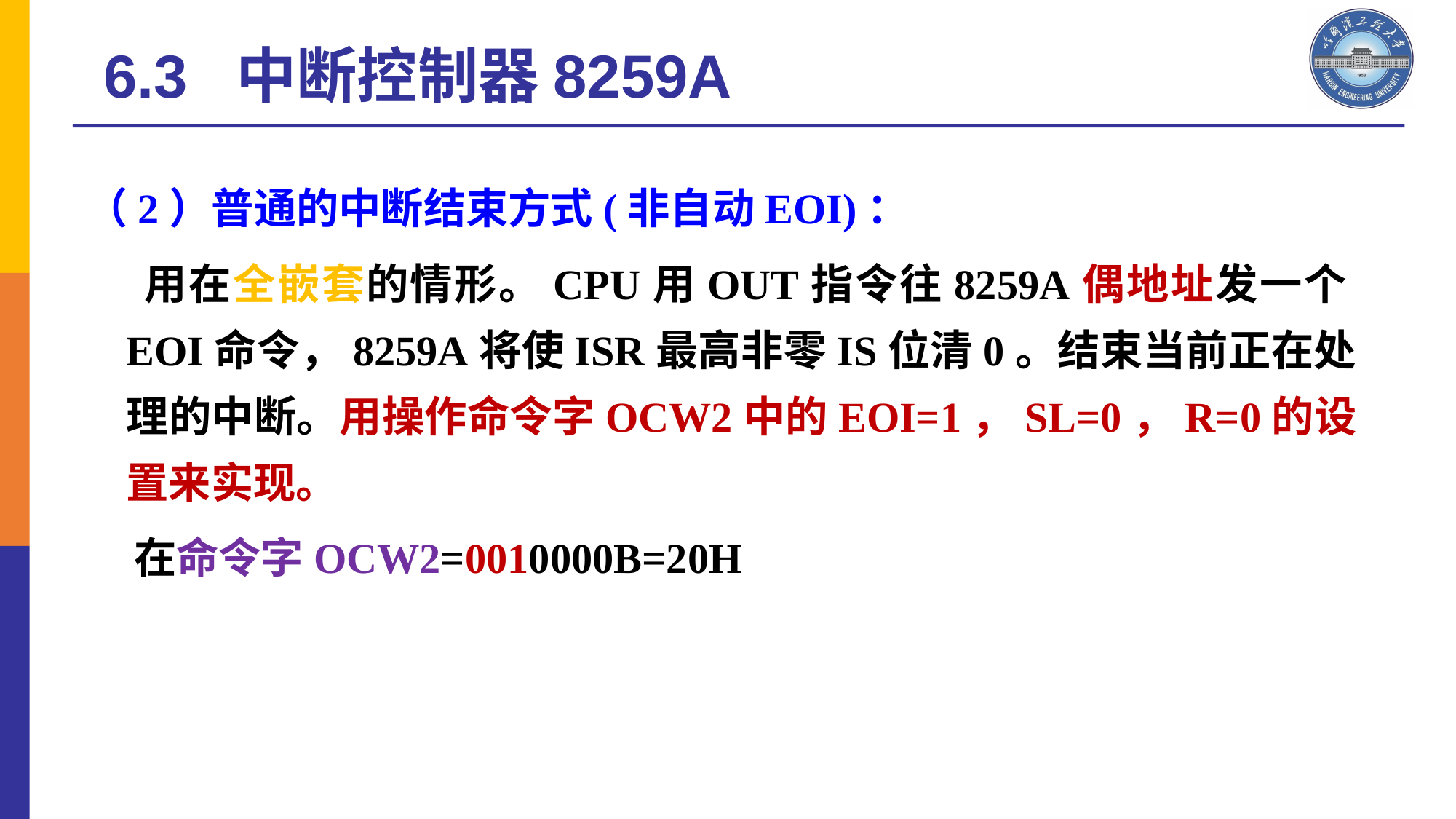

6.3  中断控制器8259A

（2）普通的中断结束方式(非自动EOI)：
    用在全嵌套的情形。CPU用OUT指令往8259A偶地址发一个EOI命令，8259A将使ISR最高非零IS位清0。结束当前正在处理的中断。用操作命令字OCW2中的EOI=1，SL=0，R=0的设置来实现。
    在命令字OCW2=0010000B=20H